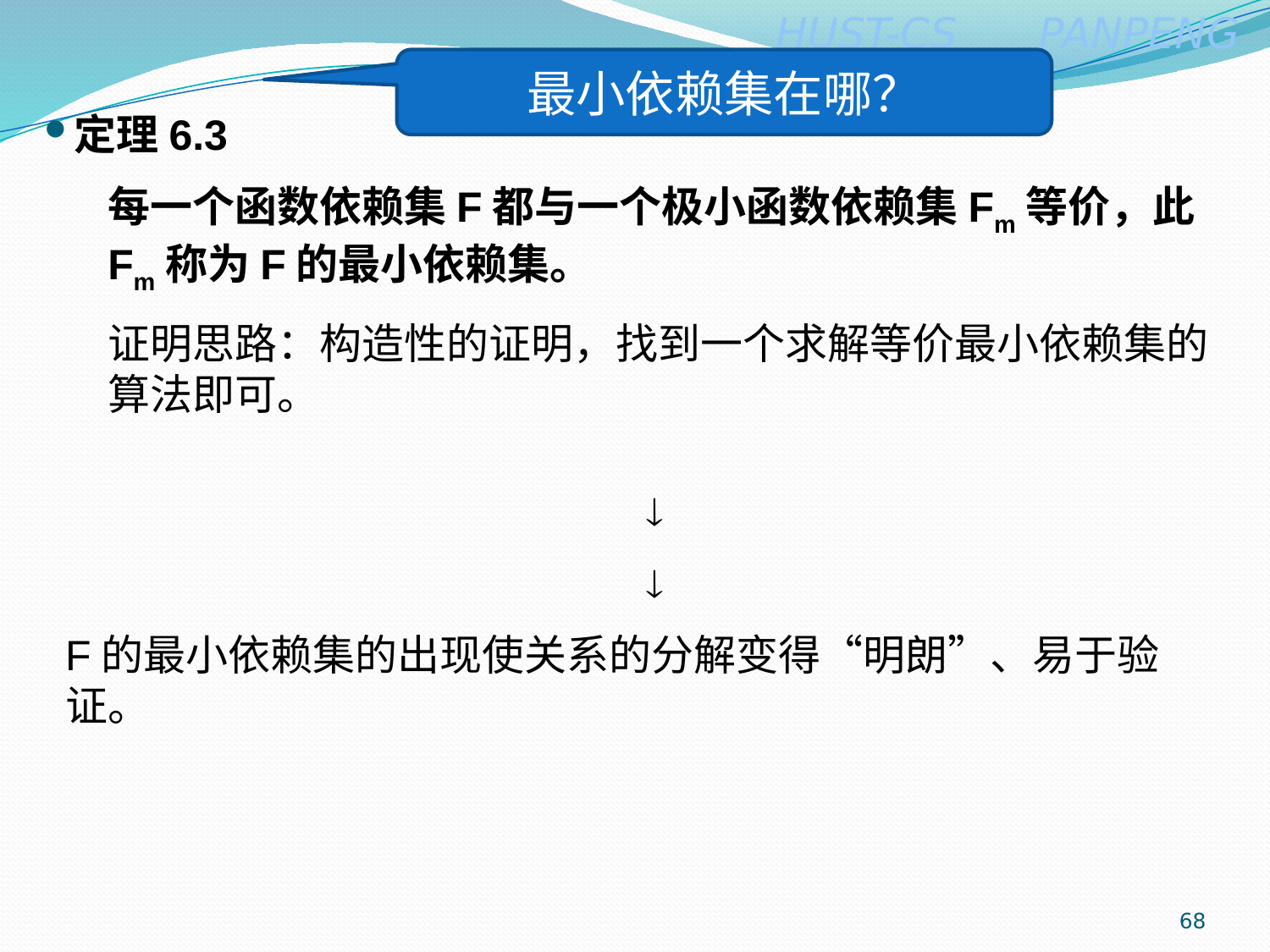

最小依赖集在哪？
定理6.3
每一个函数依赖集F都与一个极小函数依赖集Fm等价，此Fm称为F的最小依赖集。
证明思路：构造性的证明，找到一个求解等价最小依赖集的算法即可。
                                                 ↓
                                                 ↓
F的最小依赖集的出现使关系的分解变得“明朗”、易于验证。
68